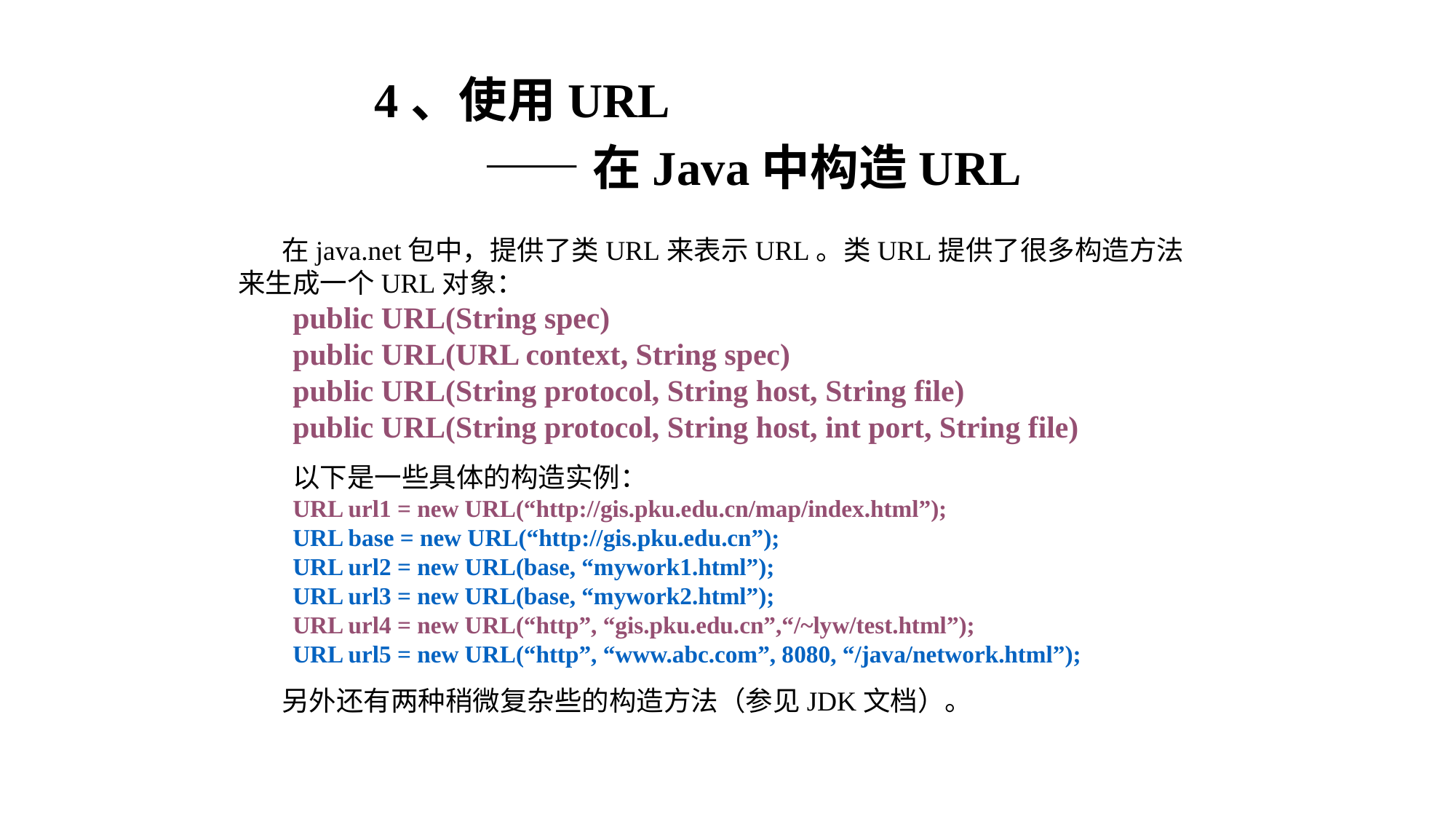

4、使用URL
	——在Java中构造URL
      在java.net包中，提供了类URL来表示URL。类URL提供了很多构造方法来生成一个URL对象：
public URL(String spec)
public URL(URL context, String spec)
public URL(String protocol, String host, String file)
public URL(String protocol, String host, int port, String file)

以下是一些具体的构造实例：
URL url1 = new URL(“http://gis.pku.edu.cn/map/index.html”);
URL base = new URL(“http://gis.pku.edu.cn”);
URL url2 = new URL(base, “mywork1.html”);
URL url3 = new URL(base, “mywork2.html”);
URL url4 = new URL(“http”, “gis.pku.edu.cn”,“/~lyw/test.html”);
URL url5 = new URL(“http”, “www.abc.com”, 8080, “/java/network.html”);

      另外还有两种稍微复杂些的构造方法（参见JDK文档）。